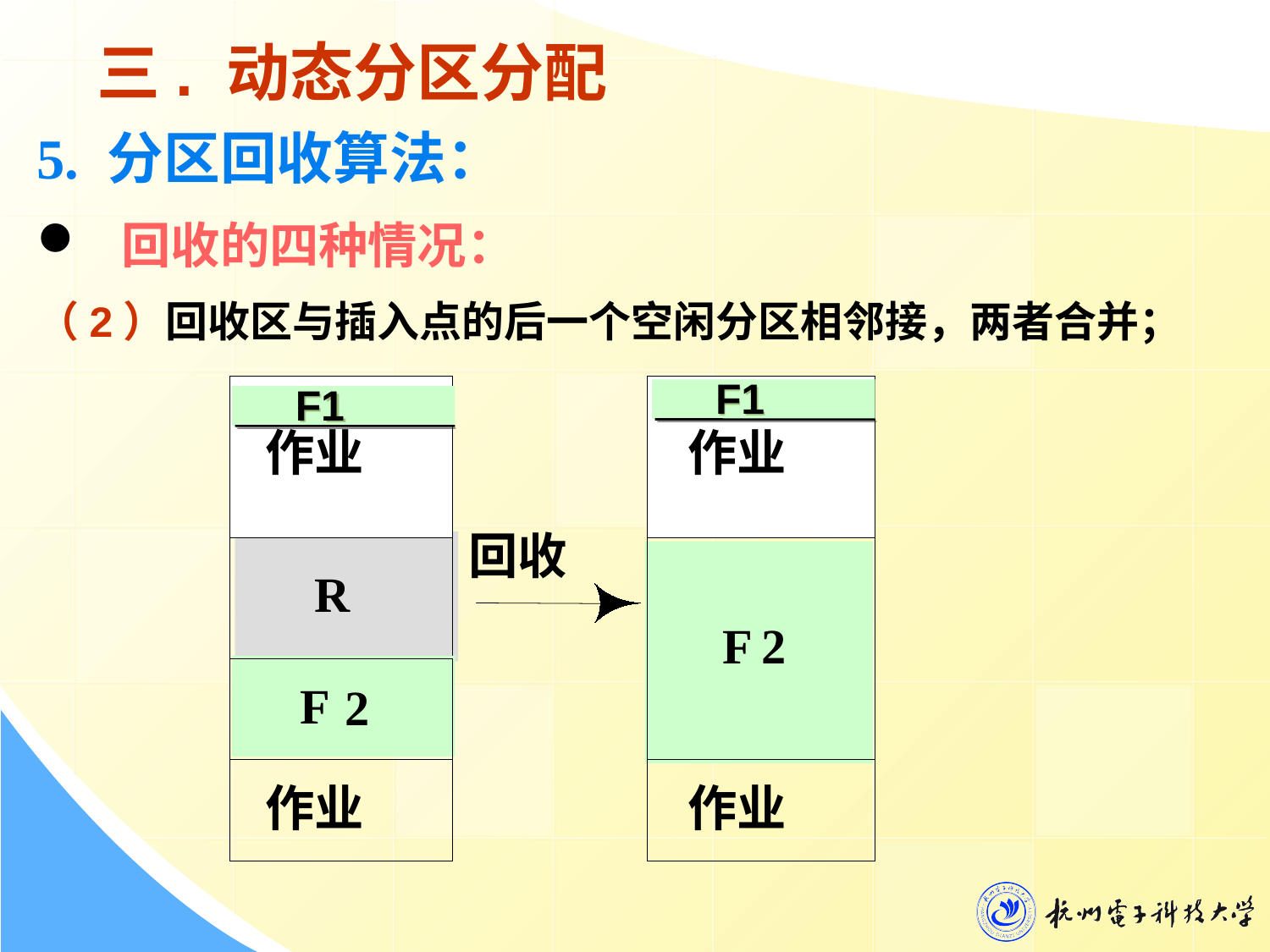

三. 动态分区分配
5. 分区回收算法：
回收的四种情况：
（2）回收区与插入点的后一个空闲分区相邻接，两者合并；
F1
F1

作业

F
2

作业

作业

回收

R

F
2

作业